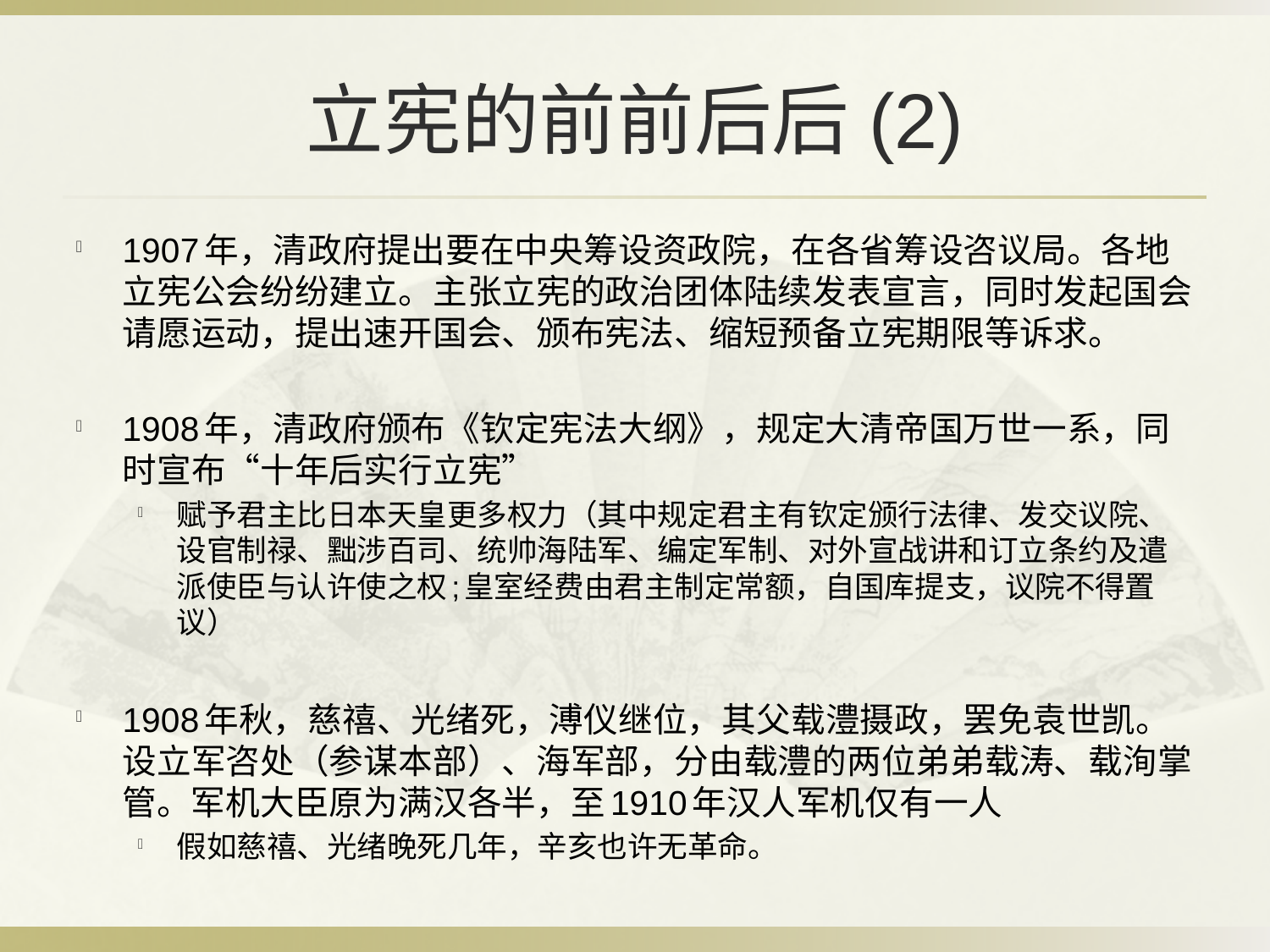

# 立宪的前前后后(2)
1907年，清政府提出要在中央筹设资政院，在各省筹设咨议局。各地立宪公会纷纷建立。主张立宪的政治团体陆续发表宣言，同时发起国会请愿运动，提出速开国会、颁布宪法、缩短预备立宪期限等诉求。

1908年，清政府颁布《钦定宪法大纲》，规定大清帝国万世一系，同时宣布“十年后实行立宪”
赋予君主比日本天皇更多权力（其中规定君主有钦定颁行法律、发交议院、设官制禄、黜涉百司、统帅海陆军、编定军制、对外宣战讲和订立条约及遣派使臣与认许使之权;皇室经费由君主制定常额，自国库提支，议院不得置议）

1908年秋，慈禧、光绪死，溥仪继位，其父载澧摄政，罢免袁世凯。设立军咨处（参谋本部）、海军部，分由载澧的两位弟弟载涛、载洵掌管。军机大臣原为满汉各半，至1910年汉人军机仅有一人
假如慈禧、光绪晚死几年，辛亥也许无革命。